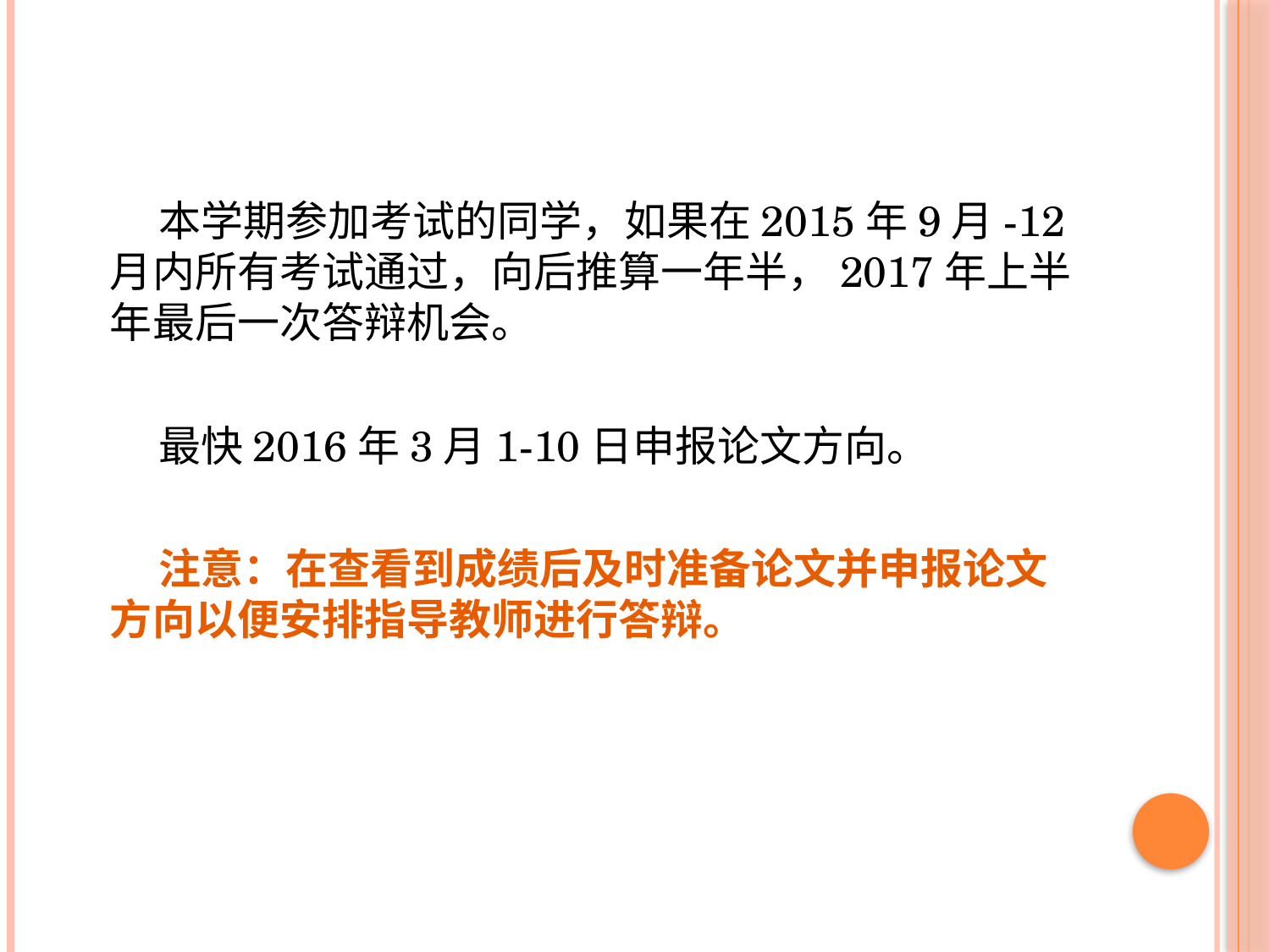

本学期参加考试的同学，如果在2015年9月-12月内所有考试通过，向后推算一年半，2017年上半年最后一次答辩机会。

        最快2016年3月1-10日申报论文方向。

        注意：在查看到成绩后及时准备论文并申报论文方向以便安排指导教师进行答辩。